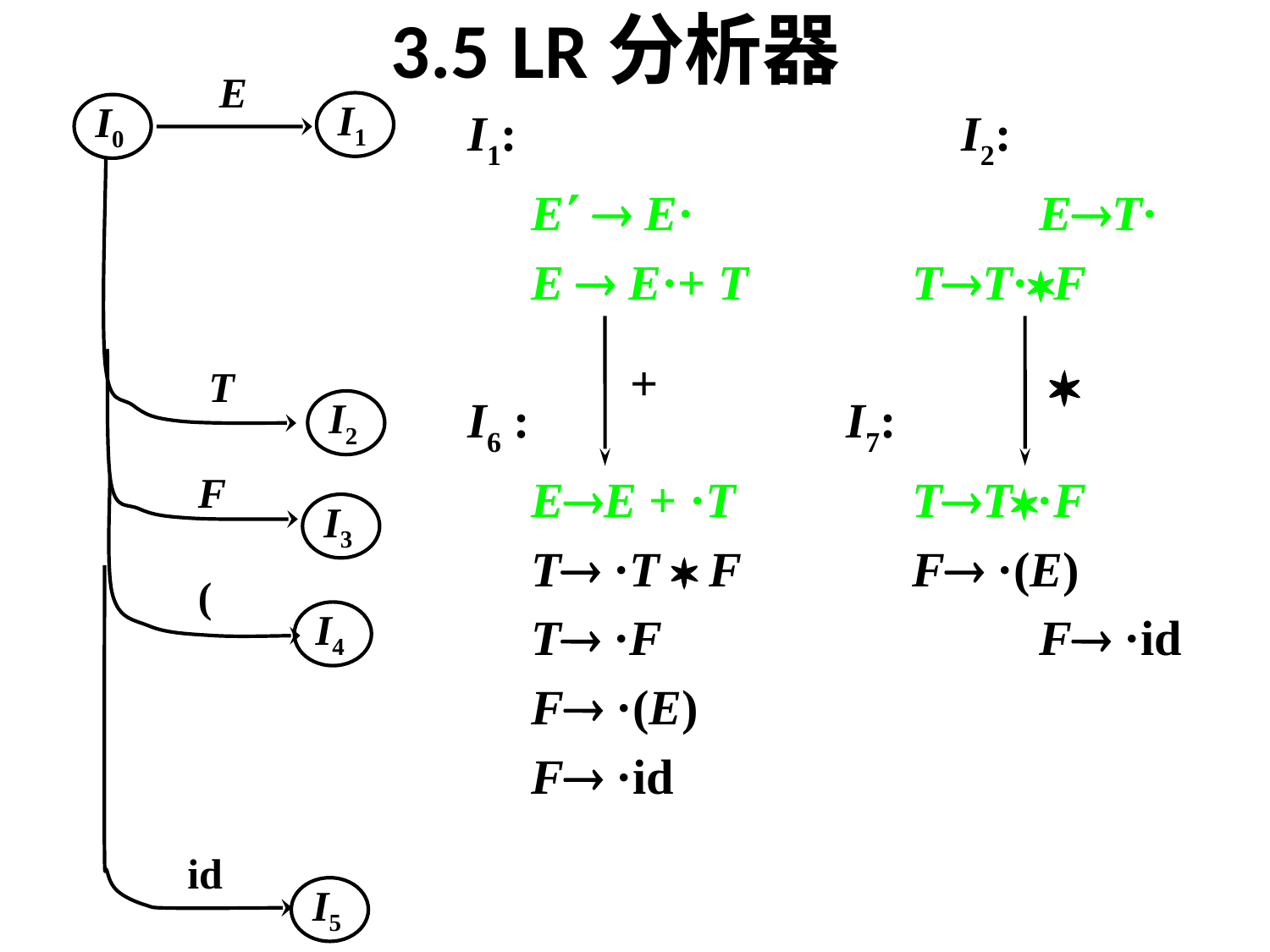

# 3.5 LR分析器
E
I1
I0

T
I2
F

I3

(
I4
id
I5
I1:			      	    I2:
	E′ → E·			E→T·
  	E → E·+ T		T→T·∗F

I6 :			     I7:
	E→E + ·T		T→T∗·F
	T→ ·T ∗ F 		F→ ·(E)
	T→ ·F 			F→ ·id
	F→ ·(E)
	F→ ·id

+

∗